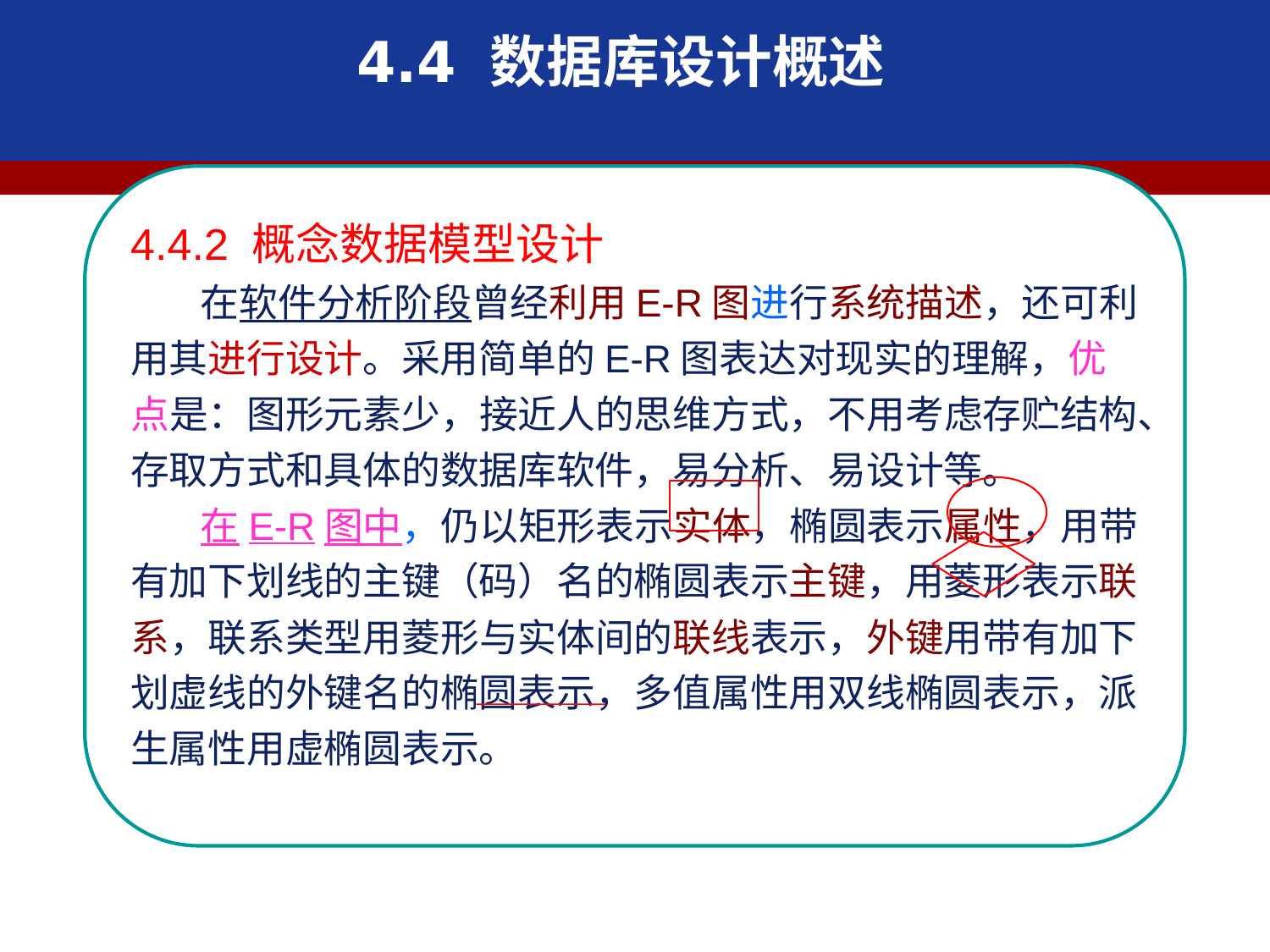

4.4 数据库设计概述

4.4.2 概念数据模型设计
       在软件分析阶段曾经利用E-R图进行系统描述，还可利用其进行设计。采用简单的E-R图表达对现实的理解，优点是：图形元素少，接近人的思维方式，不用考虑存贮结构、存取方式和具体的数据库软件，易分析、易设计等。
       在E-R图中，仍以矩形表示实体，椭圆表示属性，用带有加下划线的主键（码）名的椭圆表示主键，用菱形表示联系，联系类型用菱形与实体间的联线表示，外键用带有加下划虚线的外键名的椭圆表示，多值属性用双线椭圆表示，派生属性用虚椭圆表示。